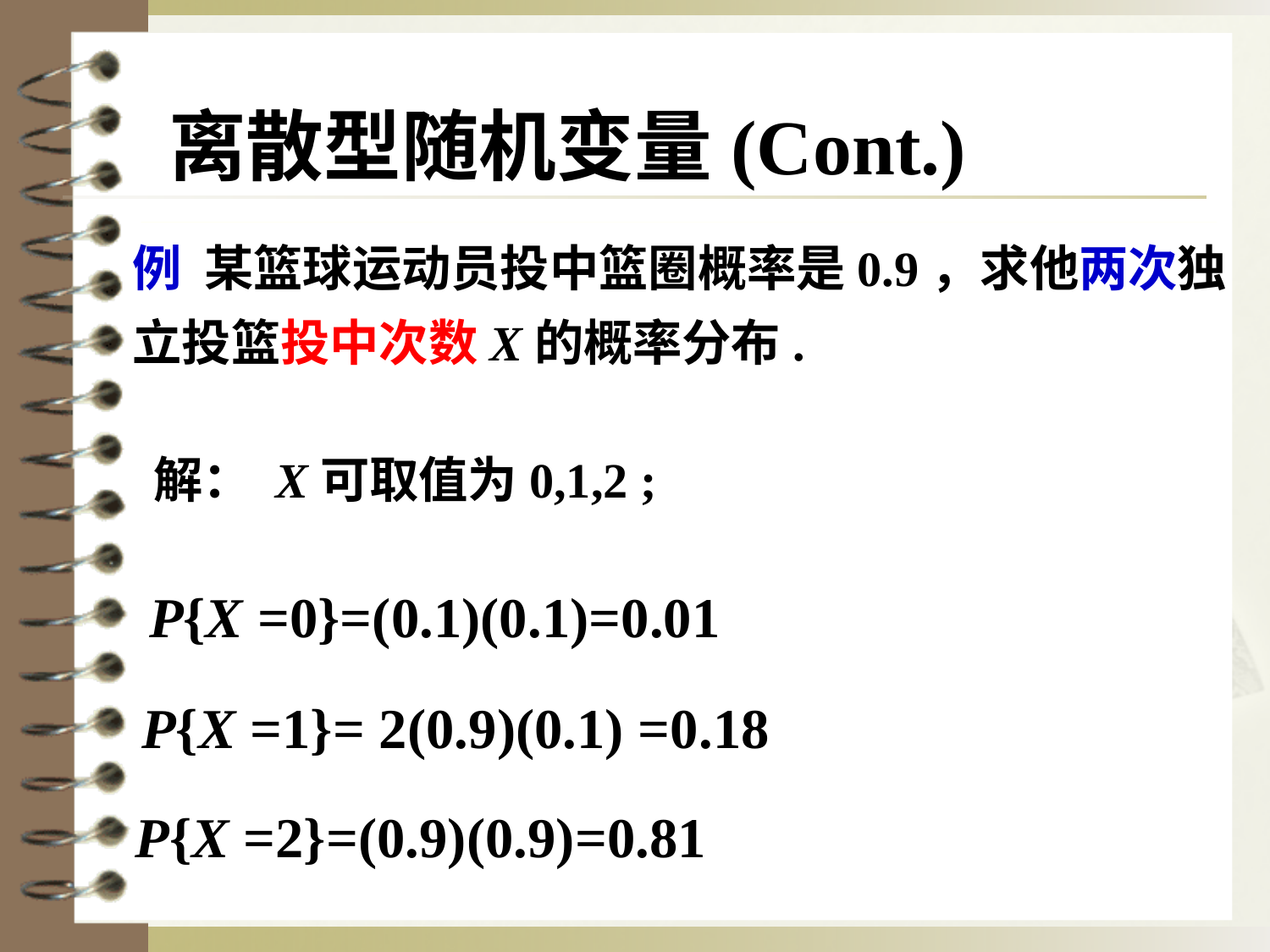

离散型随机变量(Cont.)
例  某篮球运动员投中篮圈概率是0.9，求他两次独立投篮投中次数X的概率分布.
解： X可取值为0,1,2 ;
    P{X =0}=(0.1)(0.1)=0.01
    P{X =1}= 2(0.9)(0.1) =0.18
   P{X =2}=(0.9)(0.9)=0.81